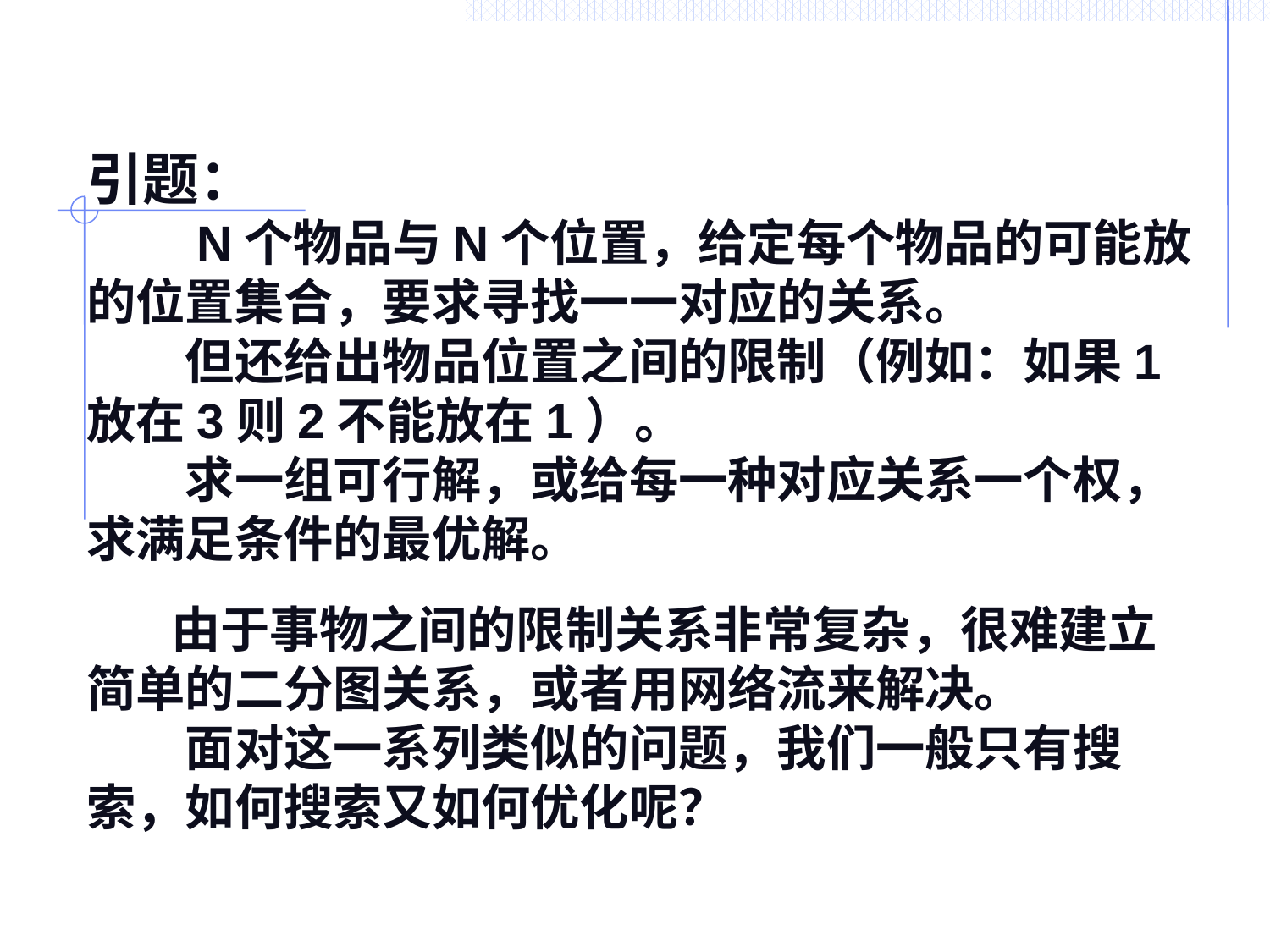

引题：
　　N个物品与N个位置，给定每个物品的可能放的位置集合，要求寻找一一对应的关系。
　　但还给出物品位置之间的限制（例如：如果1放在3则2不能放在1）。
　　求一组可行解，或给每一种对应关系一个权，求满足条件的最优解。
　　由于事物之间的限制关系非常复杂，很难建立简单的二分图关系，或者用网络流来解决。
　　面对这一系列类似的问题，我们一般只有搜索，如何搜索又如何优化呢？